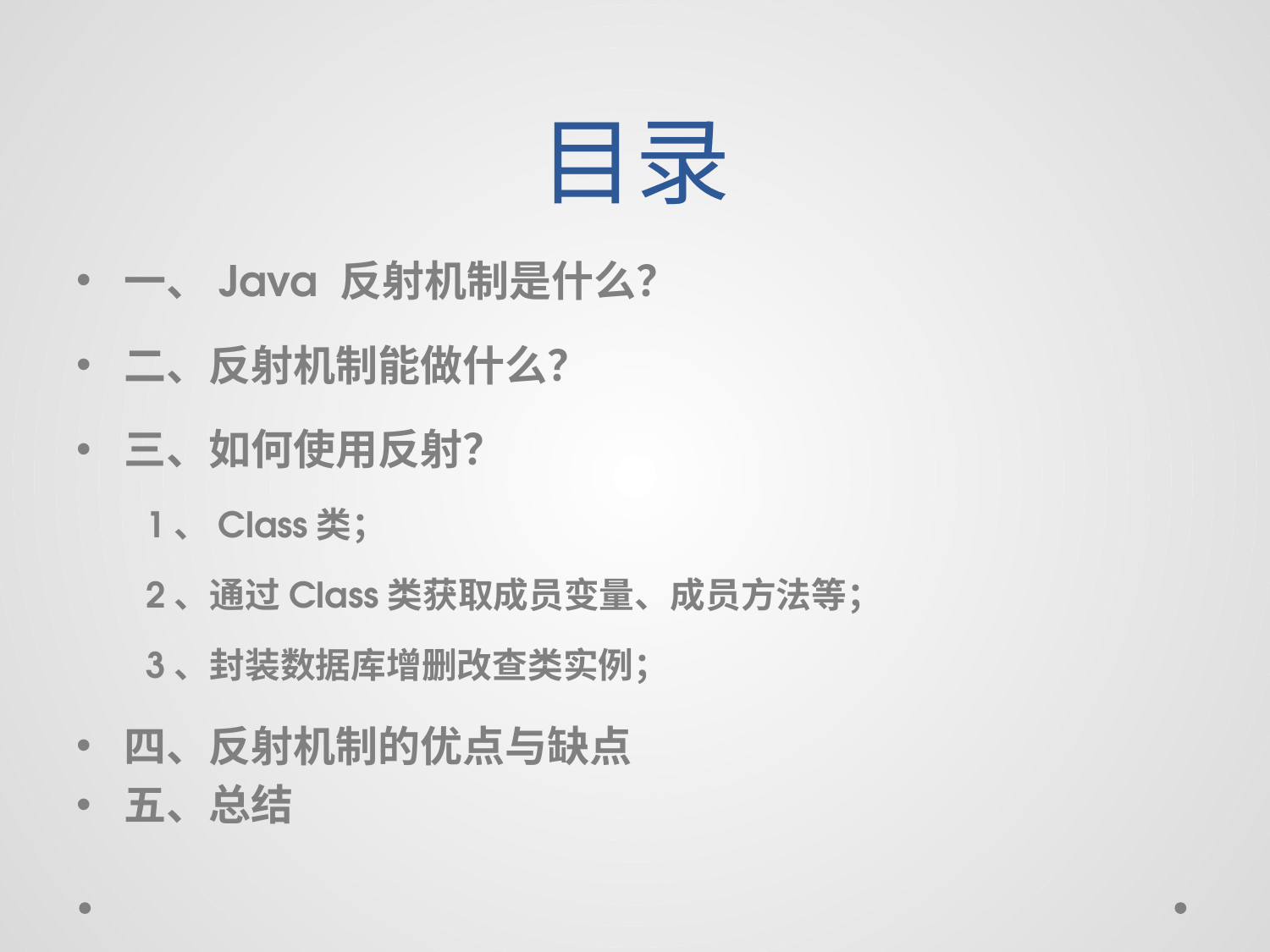

# 目录
一、Java 反射机制是什么？
二、反射机制能做什么？
三、如何使用反射？
       1、Class类；
       2、通过Class类获取成员变量、成员方法等；
       3、封装数据库增删改查类实例；
四、反射机制的优点与缺点
五、总结